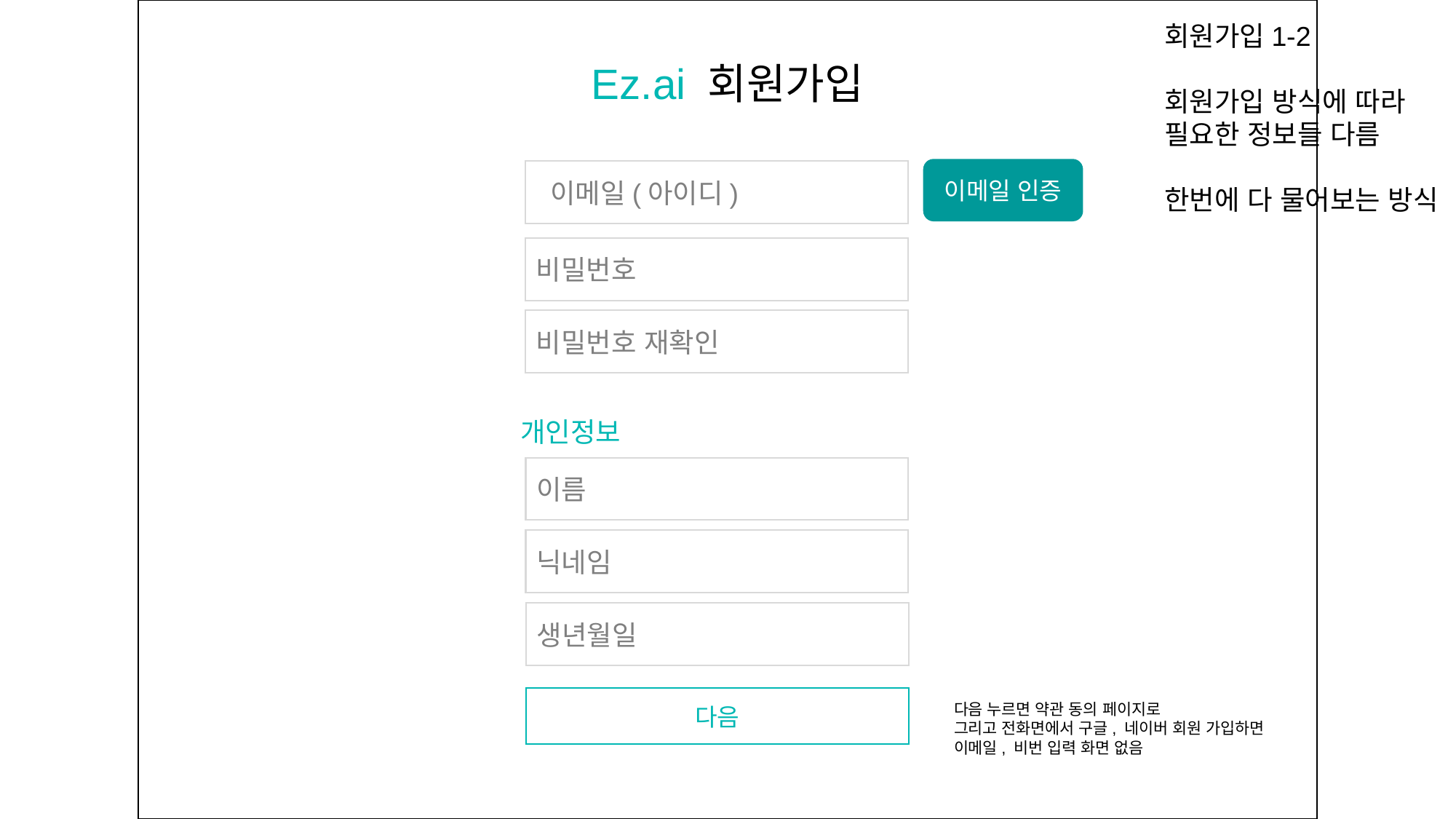

회원가입1-2

회원가입 방식에 따라
필요한 정보들 다름

한번에 다 물어보는 방식
Ez.ai 회원가입
이메일 인증
 이메일(아이디)
비밀번호
비밀번호 재확인
개인정보
이름
닉네임
생년월일
다음
다음 누르면 약관 동의 페이지로
그리고 전화면에서 구글, 네이버 회원 가입하면
이메일, 비번 입력 화면 없음